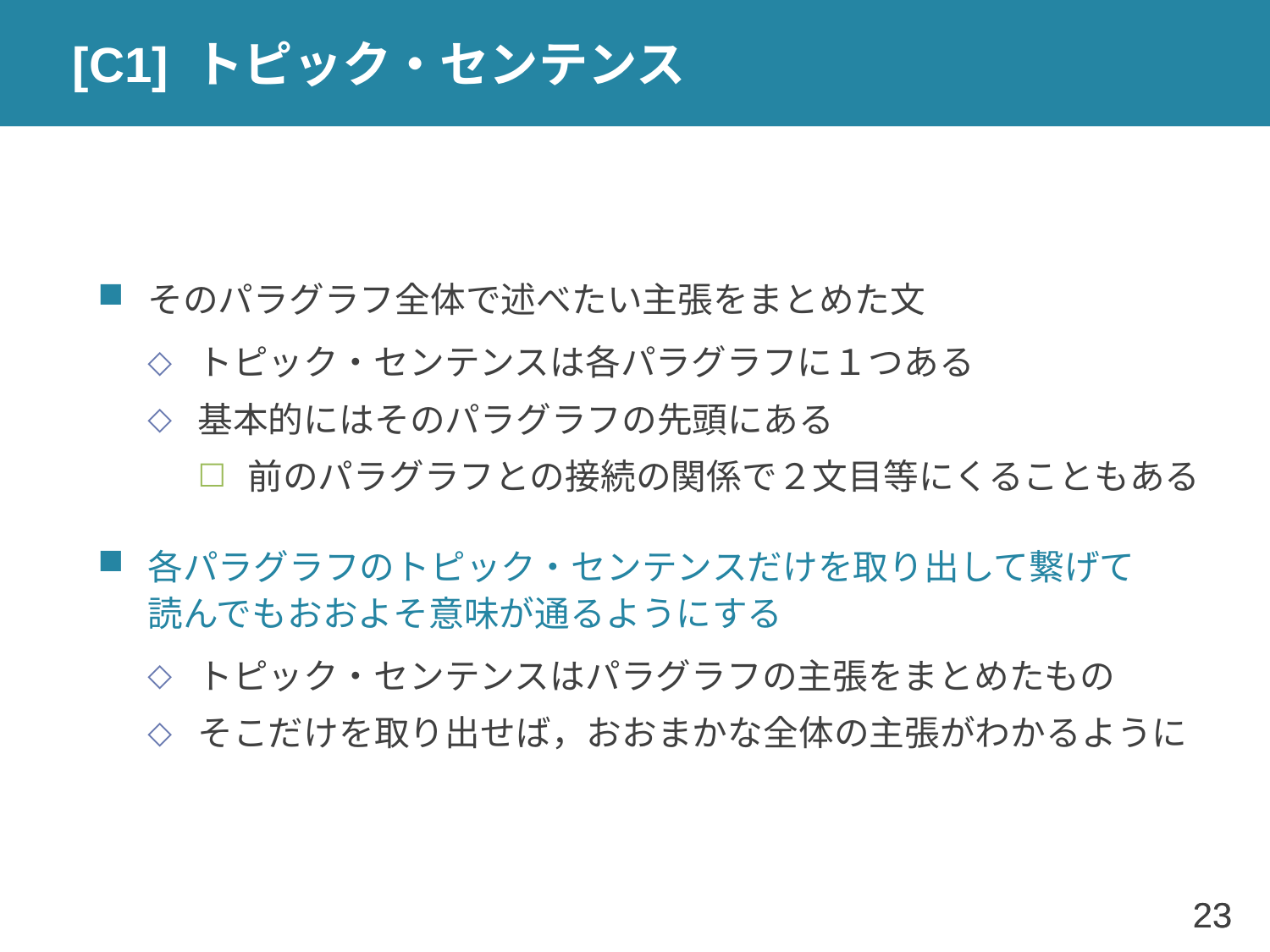

# [C1] トピック・センテンス
そのパラグラフ全体で述べたい主張をまとめた文
トピック・センテンスは各パラグラフに１つある
基本的にはそのパラグラフの先頭にある
前のパラグラフとの接続の関係で２文目等にくることもある
各パラグラフのトピック・センテンスだけを取り出して繋げて
読んでもおおよそ意味が通るようにする
トピック・センテンスはパラグラフの主張をまとめたもの
そこだけを取り出せば，おおまかな全体の主張がわかるように